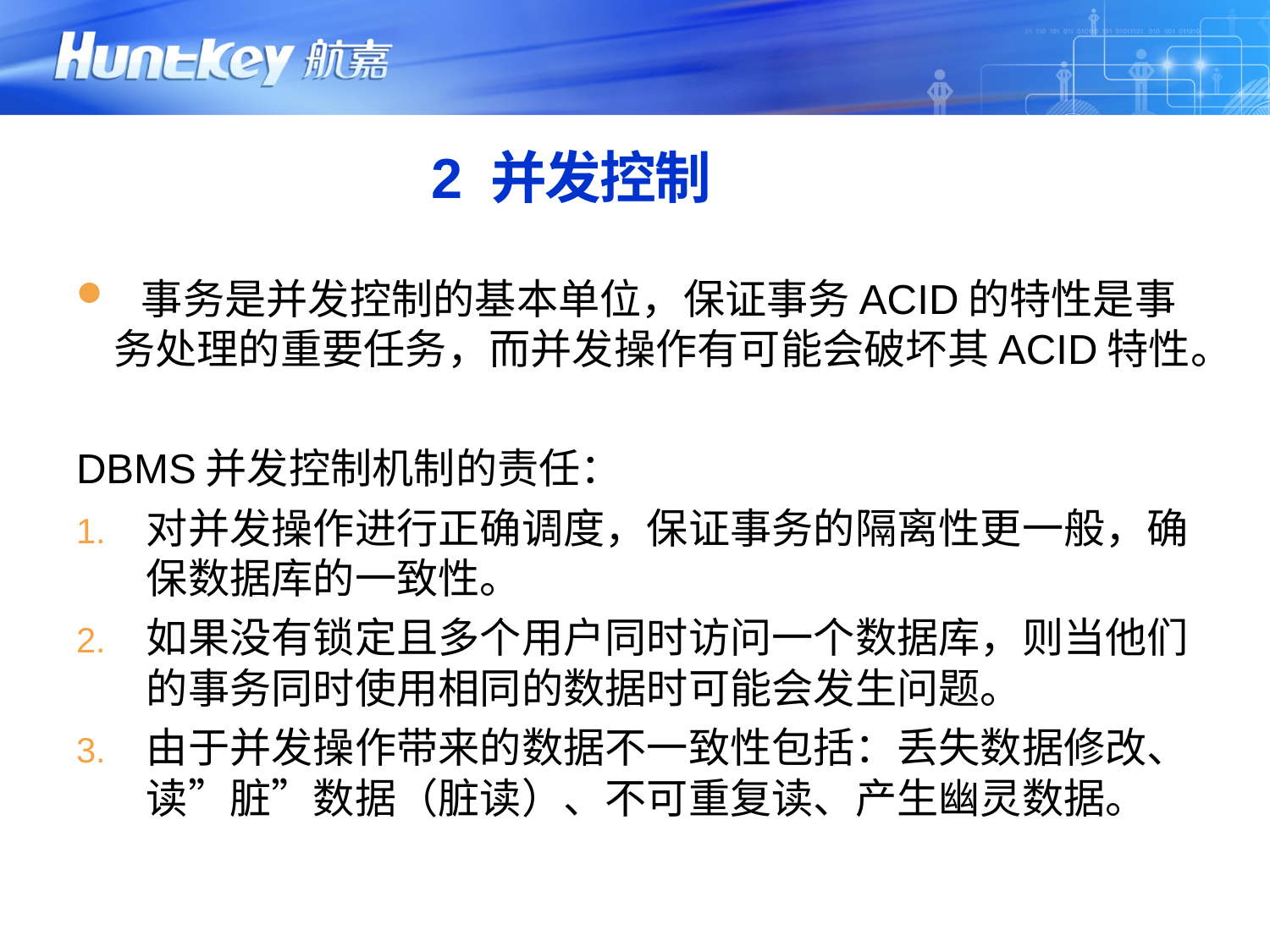

# 2 并发控制
  事务是并发控制的基本单位，保证事务ACID的特性是事务处理的重要任务，而并发操作有可能会破坏其ACID特性。

DBMS并发控制机制的责任：
对并发操作进行正确调度，保证事务的隔离性更一般，确保数据库的一致性。
如果没有锁定且多个用户同时访问一个数据库，则当他们的事务同时使用相同的数据时可能会发生问题。
由于并发操作带来的数据不一致性包括：丢失数据修改、读”脏”数据（脏读）、不可重复读、产生幽灵数据。